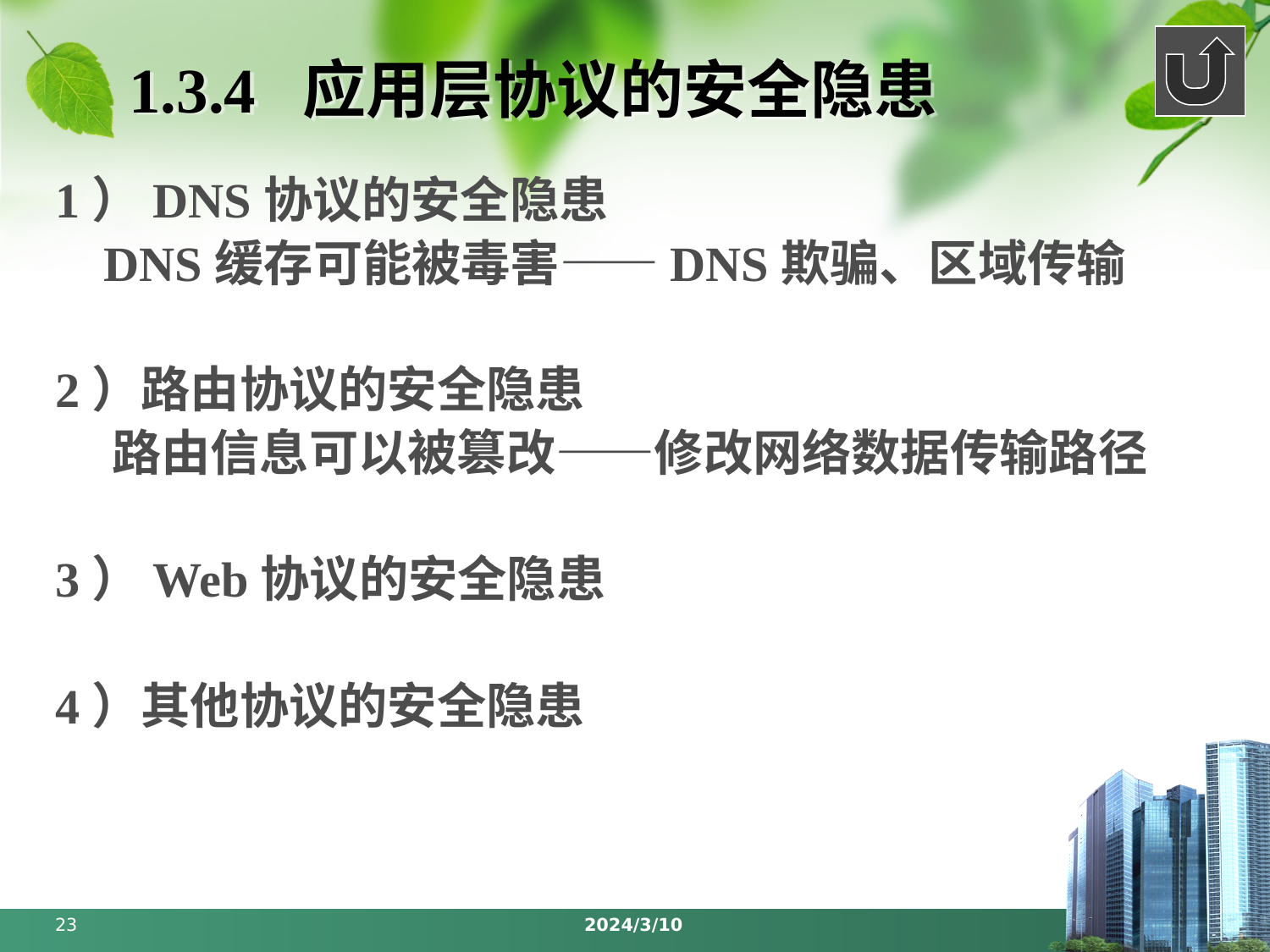

# 1.3.4  应用层协议的安全隐患
1）DNS协议的安全隐患
    DNS缓存可能被毒害——DNS欺骗、区域传输

2）路由协议的安全隐患
    路由信息可以被篡改——修改网络数据传输路径

3）Web协议的安全隐患

4）其他协议的安全隐患
23
2024/3/10